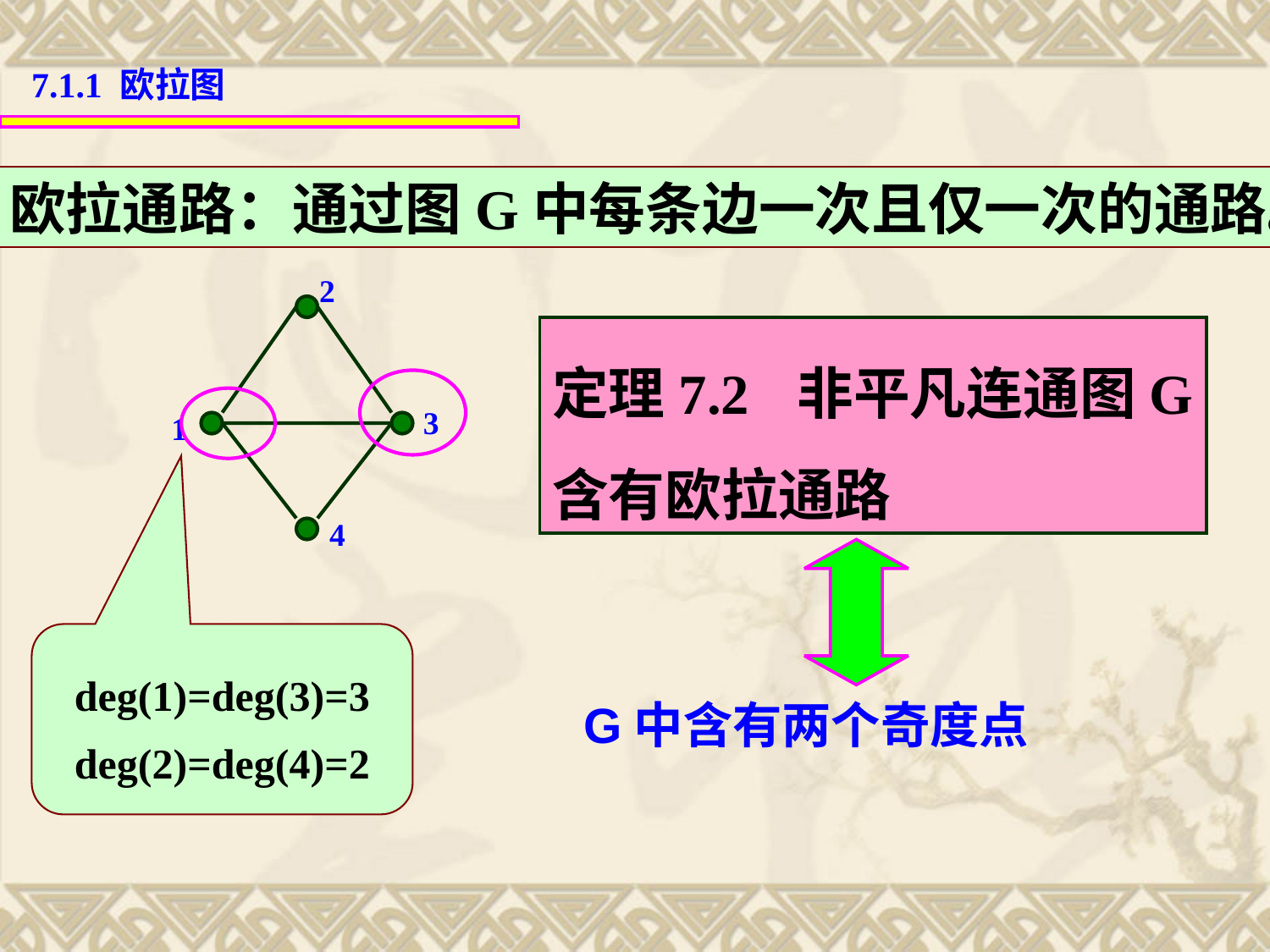

7.1.1 欧拉图

欧拉通路：通过图G中每条边一次且仅一次的通路。
2

3
1

4

定理7.2 非平凡连通图G含有欧拉通路

deg(1)=deg(3)=3
deg(2)=deg(4)=2

G中含有两个奇度点